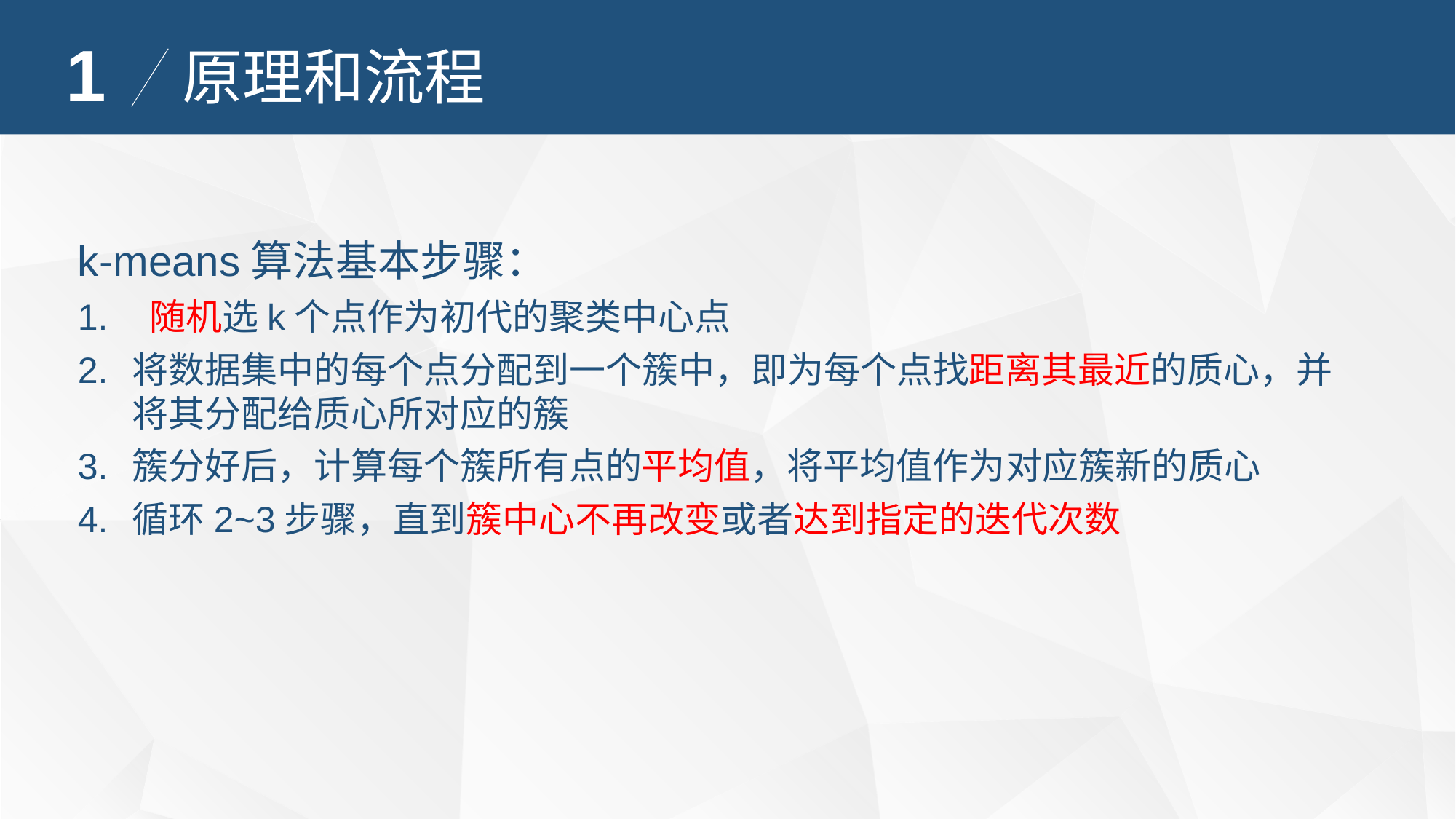

1
原理和流程
0+5
k-means算法基本步骤：
 随机选k个点作为初代的聚类中心点
将数据集中的每个点分配到一个簇中，即为每个点找距离其最近的质心，并将其分配给质心所对应的簇
簇分好后，计算每个簇所有点的平均值，将平均值作为对应簇新的质心
循环2~3步骤，直到簇中心不再改变或者达到指定的迭代次数